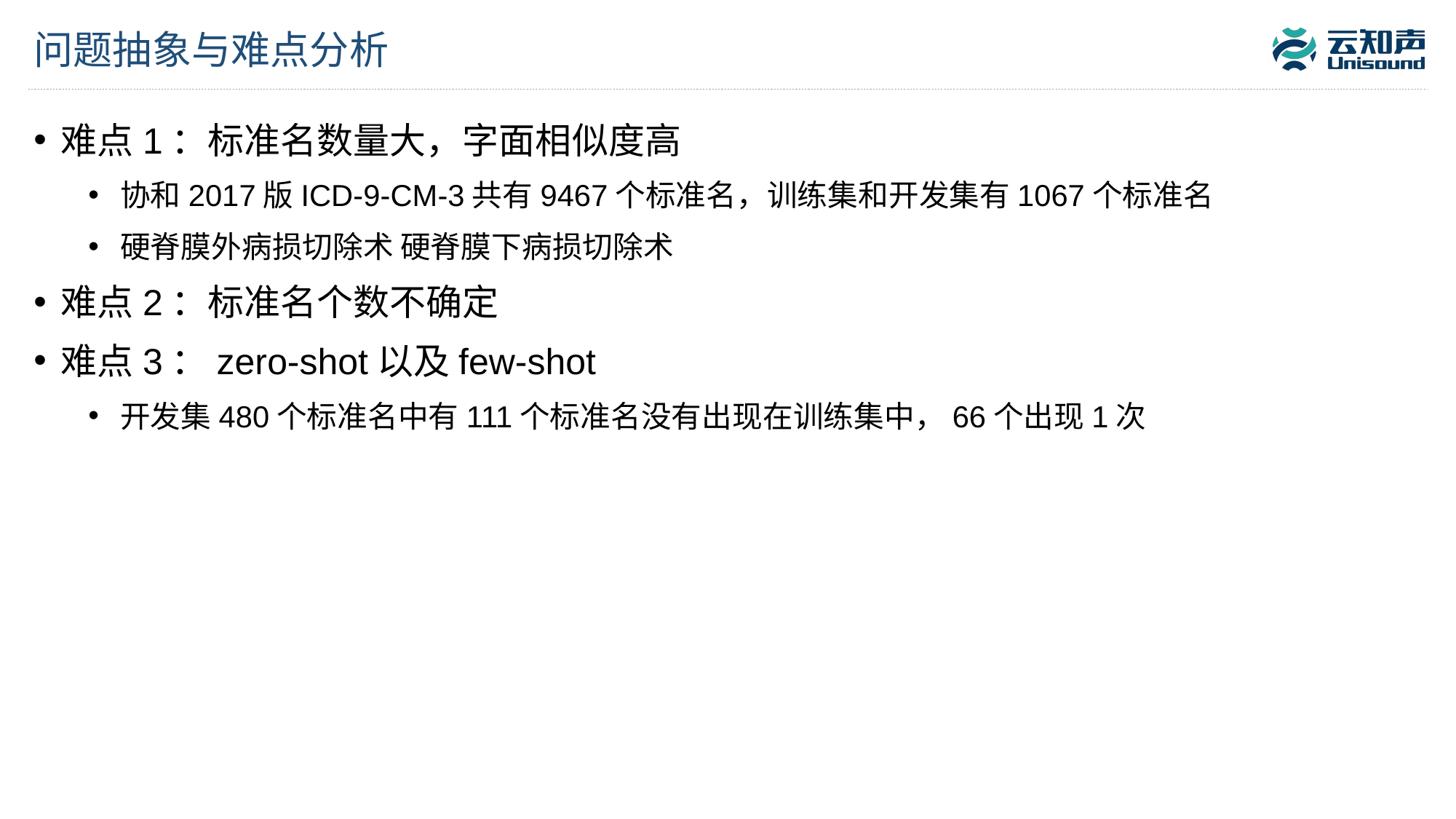

# 问题抽象与难点分析
难点1：标准名数量大，字面相似度高
协和2017版ICD-9-CM-3共有9467个标准名，训练集和开发集有1067个标准名
硬脊膜外病损切除术 硬脊膜下病损切除术
难点2：标准名个数不确定
难点3：zero-shot以及few-shot
开发集480个标准名中有111个标准名没有出现在训练集中，66个出现1次